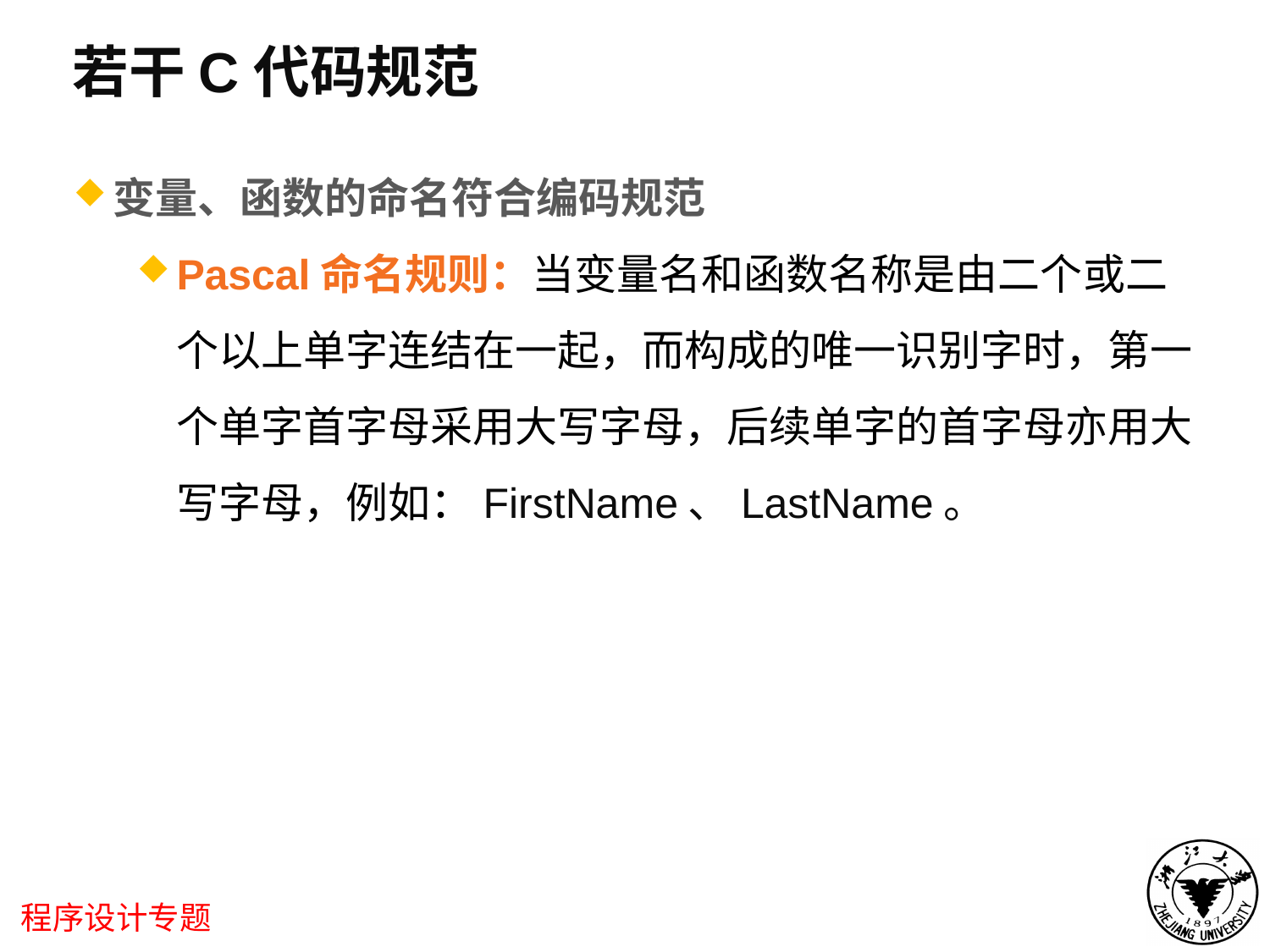

若干C代码规范
变量、函数的命名符合编码规范
Pascal命名规则：当变量名和函数名称是由二个或二个以上单字连结在一起，而构成的唯一识别字时，第一个单字首字母采用大写字母，后续单字的首字母亦用大写字母，例如：FirstName、LastName。